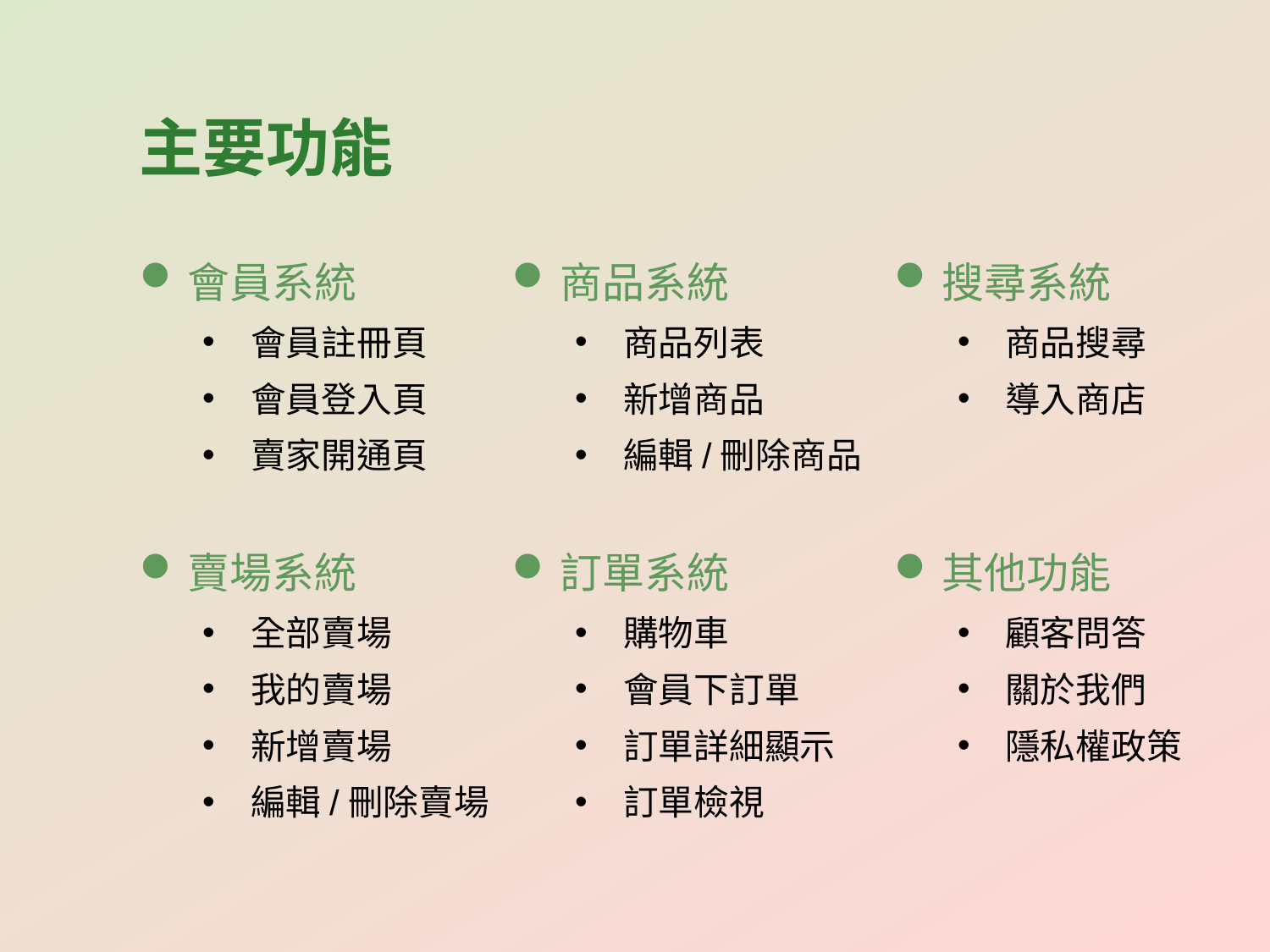

主要功能

會員系統
會員註冊頁
會員登入頁
賣家開通頁

賣場系統
全部賣場
我的賣場
新增賣場
編輯/刪除賣場

商品系統
商品列表
新增商品
編輯/刪除商品

訂單系統
購物車
會員下訂單
訂單詳細顯示
訂單檢視

搜尋系統
商品搜尋
導入商店

其他功能
顧客問答
關於我們
隱私權政策